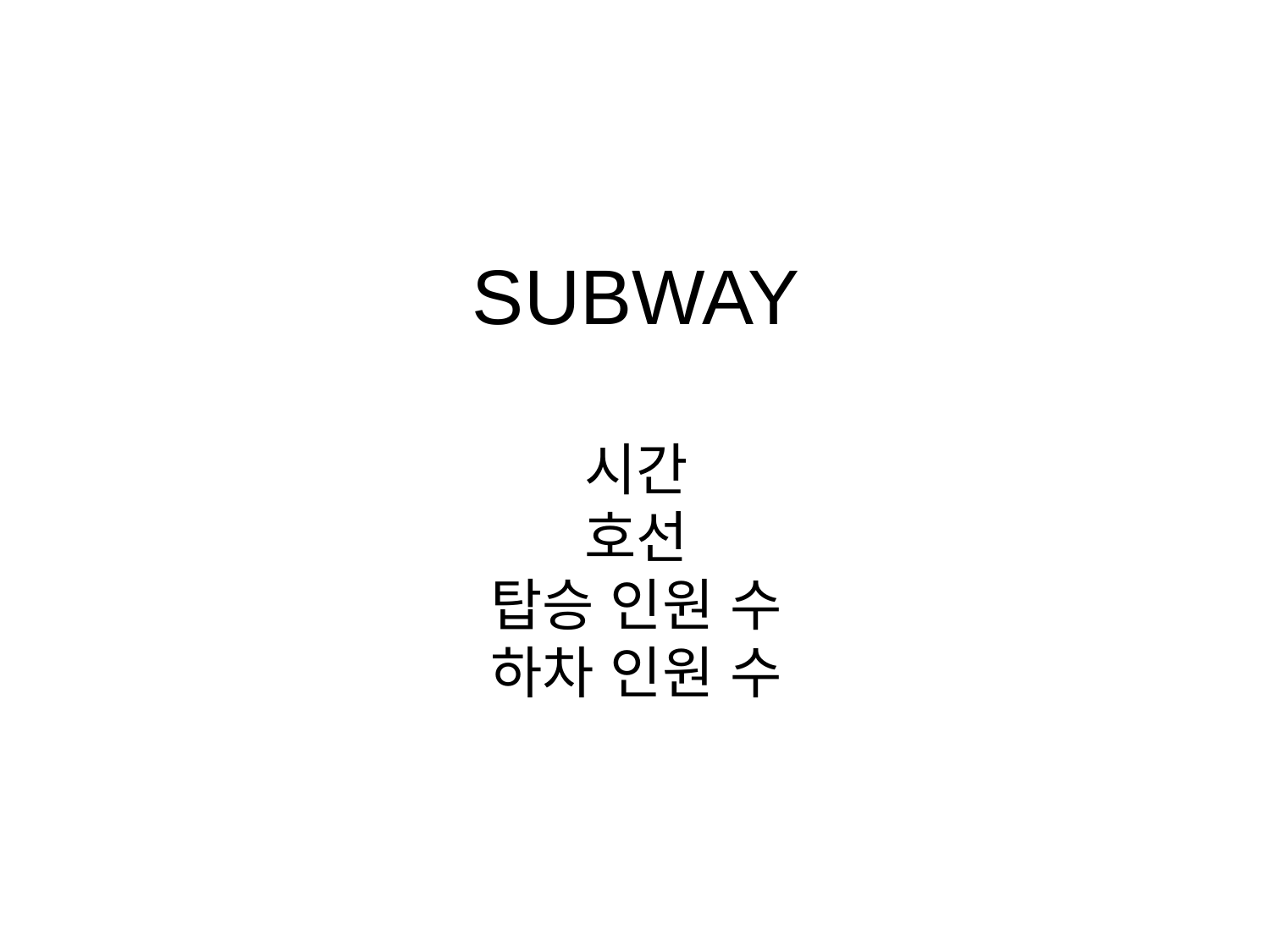

# SUBWAY 시간 호선 탑승 인원 수 하차 인원 수